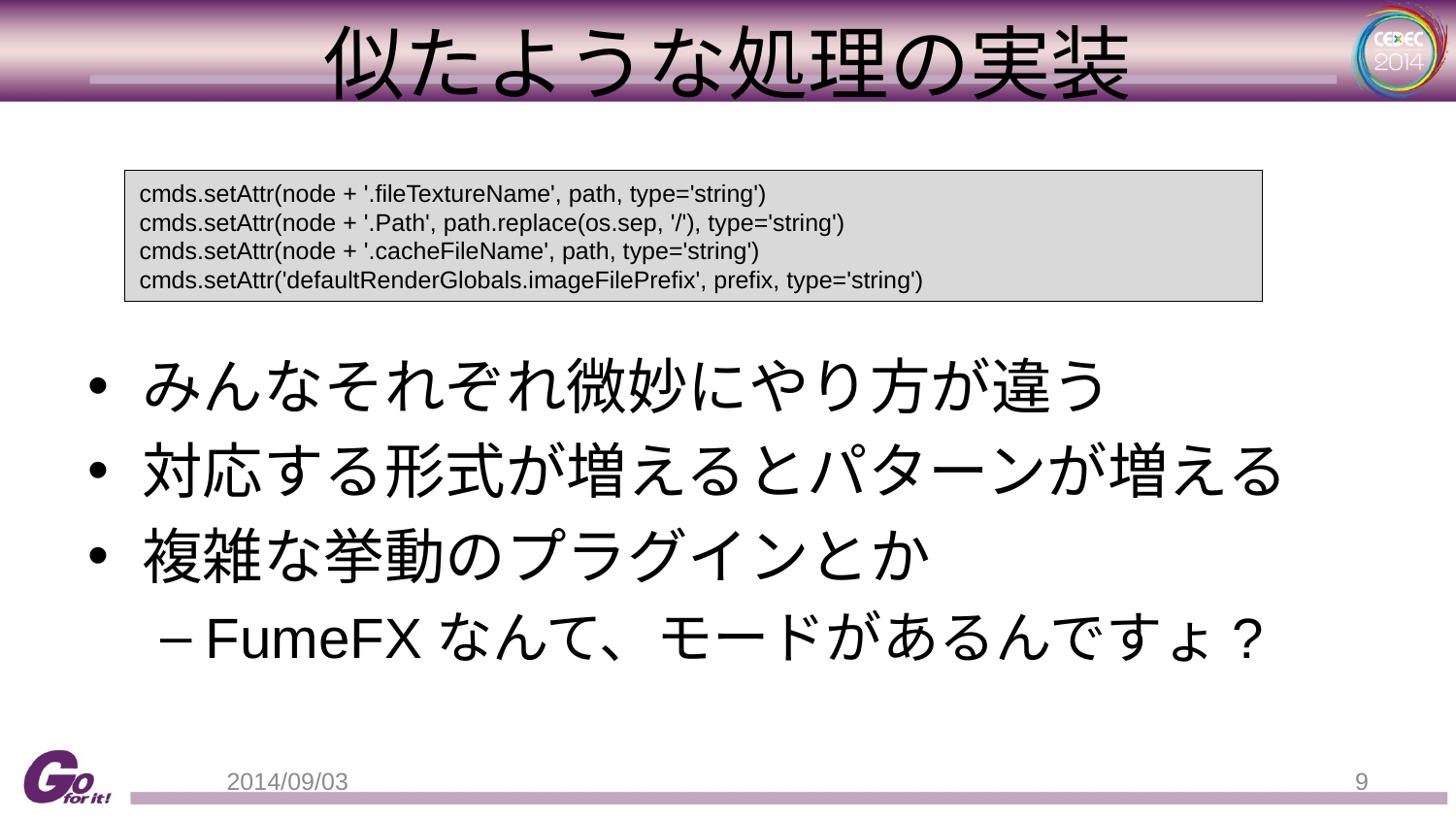

# 似たような処理の実装
cmds.setAttr(node + '.fileTextureName', path, type='string')
cmds.setAttr(node + '.Path', path.replace(os.sep, '/'), type='string')
cmds.setAttr(node + '.cacheFileName', path, type='string')
cmds.setAttr('defaultRenderGlobals.imageFilePrefix', prefix, type='string')
みんなそれぞれ微妙にやり方が違う
対応する形式が増えるとパターンが増える
複雑な挙動のプラグインとか
FumeFXなんて、モードがあるんですょ?

2014/09/03
9